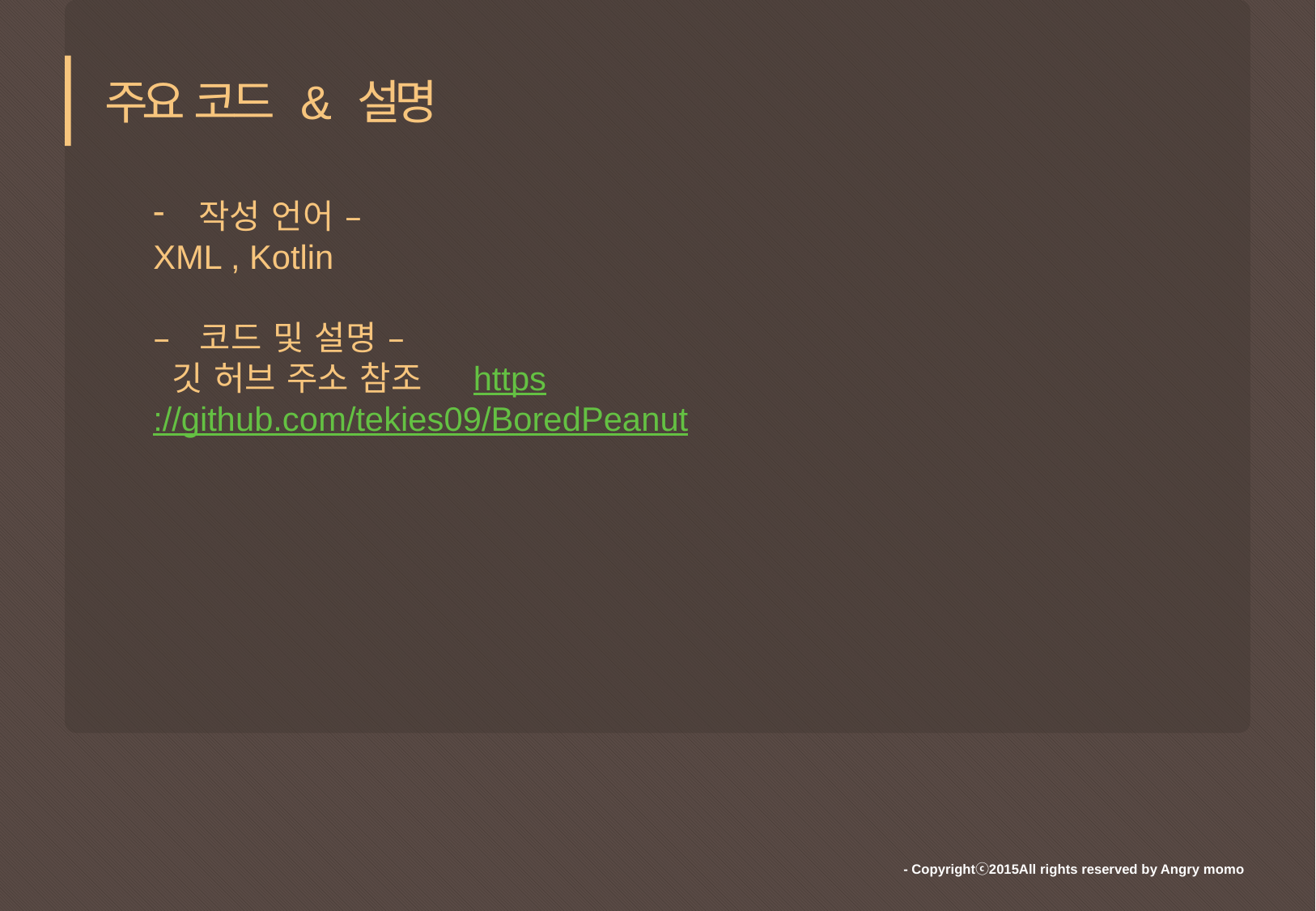

주요  코드  &  설명
작성 언어 –
XML , Kotlin

–  코드 및 설명 –
 깃 허브 주소 참조    https://github.com/tekies09/BoredPeanut
- Copyrightⓒ2015All rights reserved by Angry momo